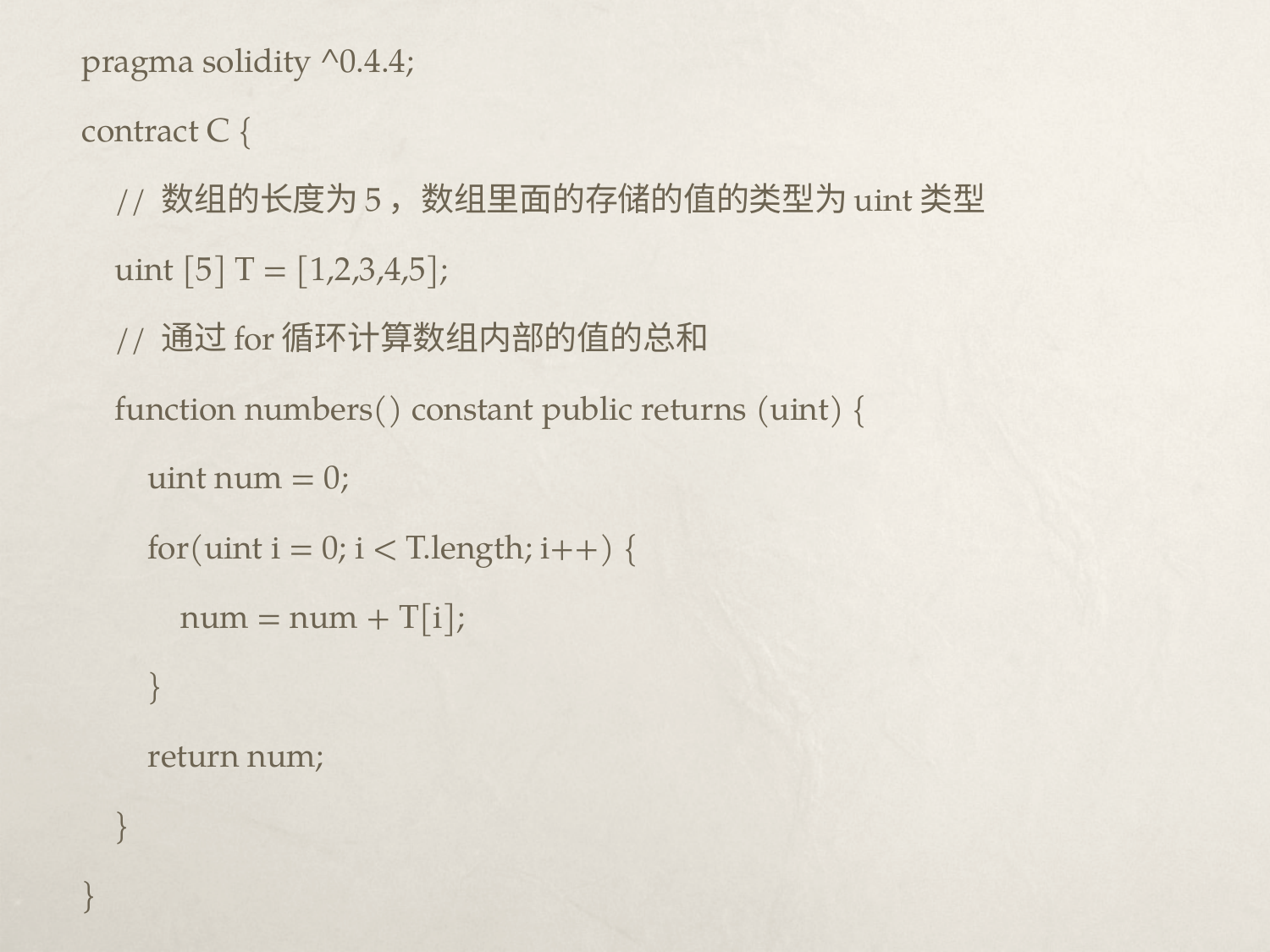

pragma solidity ^0.4.4;
contract C {
    // 数组的长度为5，数组里面的存储的值的类型为uint类型
    uint [5] T = [1,2,3,4,5];
    // 通过for循环计算数组内部的值的总和
    function numbers() constant public returns (uint) {
        uint num = 0;
        for(uint i = 0; i < T.length; i++) {
            num = num + T[i];
        }
        return num;
    }
}